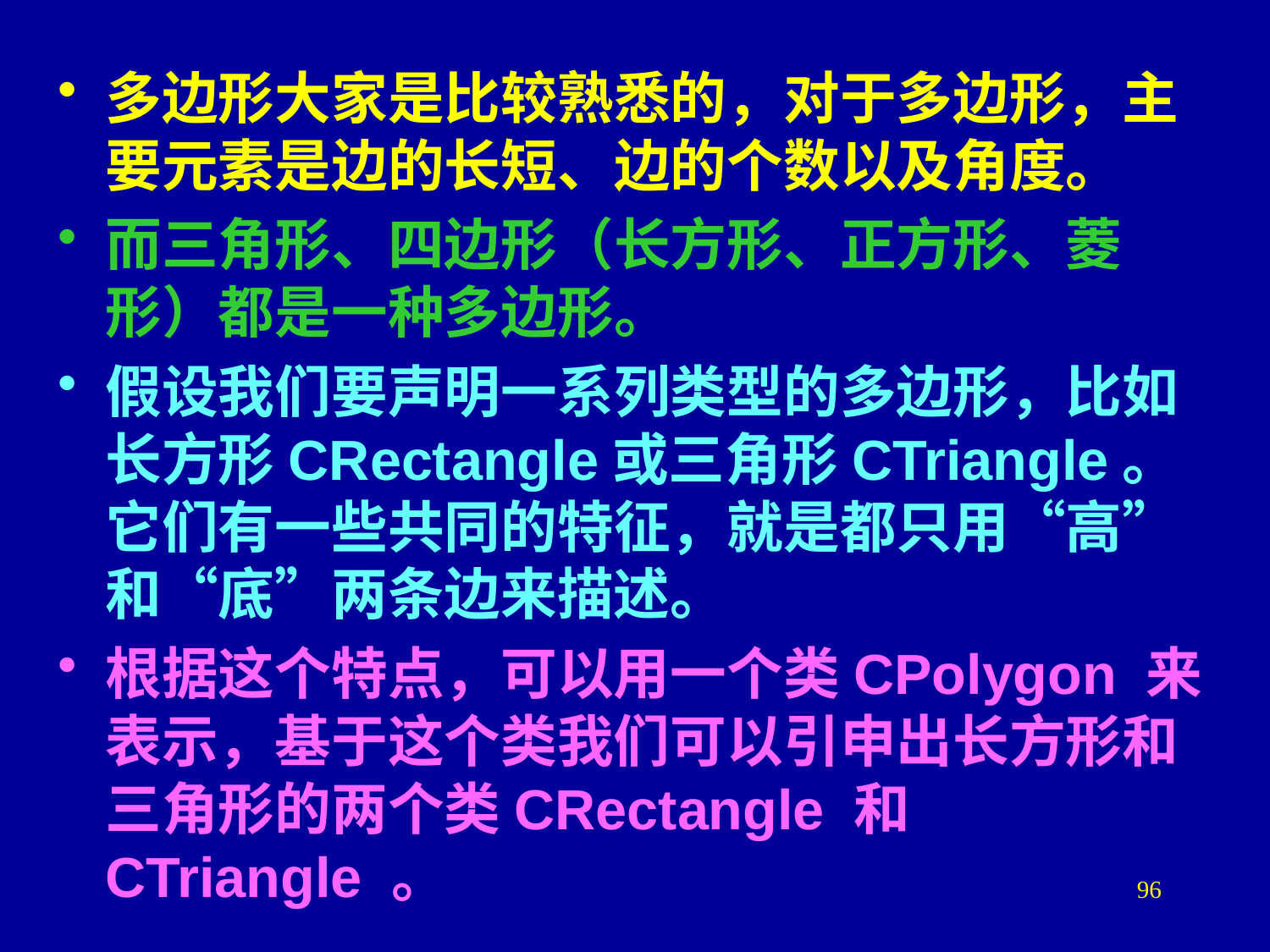

多边形大家是比较熟悉的，对于多边形，主要元素是边的长短、边的个数以及角度。
而三角形、四边形（长方形、正方形、菱形）都是一种多边形。
假设我们要声明一系列类型的多边形，比如长方形CRectangle或三角形CTriangle。它们有一些共同的特征，就是都只用“高”和“底”两条边来描述。
根据这个特点，可以用一个类CPolygon 来表示，基于这个类我们可以引申出长方形和三角形的两个类CRectangle 和 CTriangle 。
96